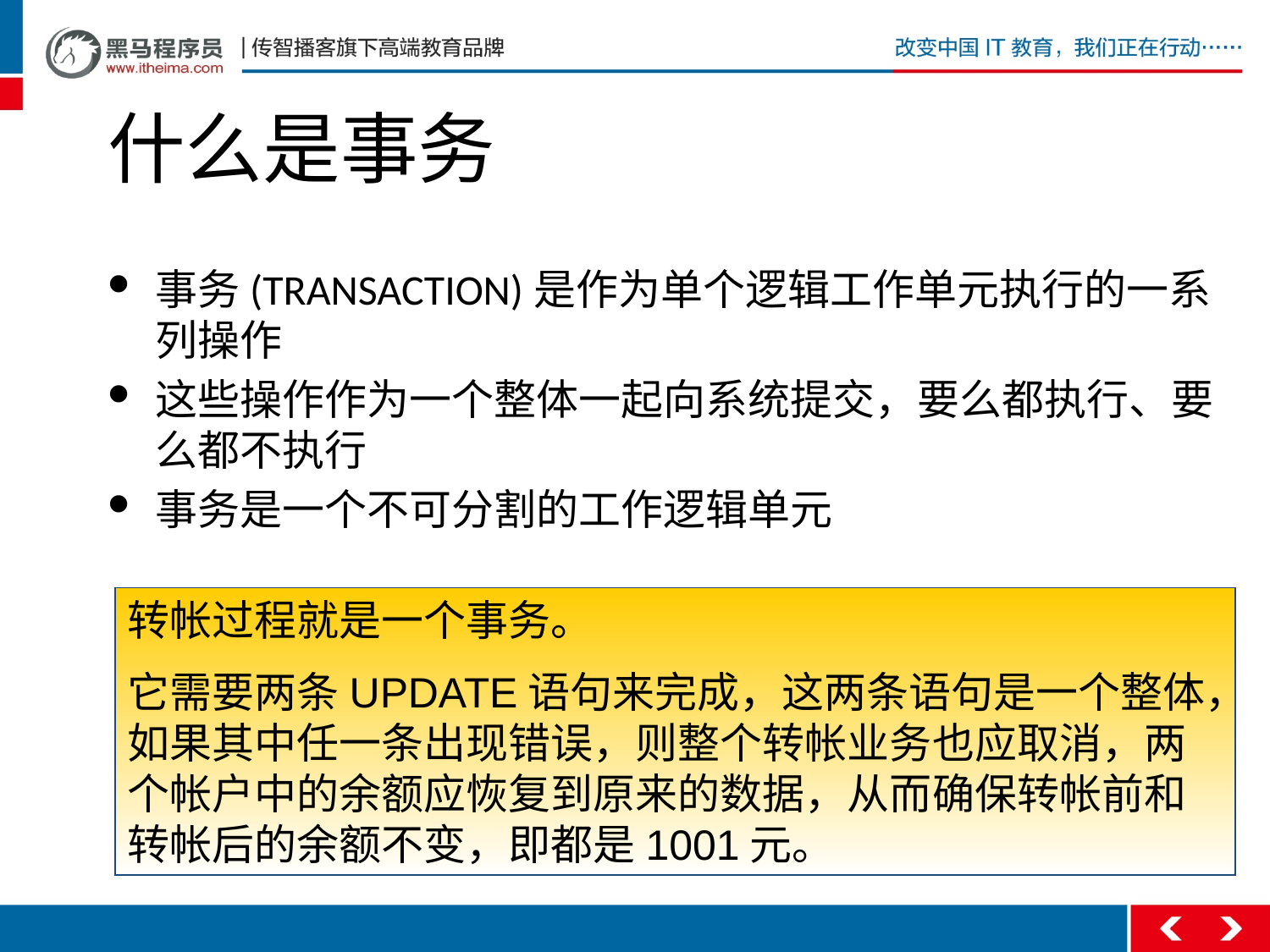

# 什么是事务
事务(TRANSACTION)是作为单个逻辑工作单元执行的一系列操作
这些操作作为一个整体一起向系统提交，要么都执行、要么都不执行
事务是一个不可分割的工作逻辑单元

转帐过程就是一个事务。
它需要两条UPDATE语句来完成，这两条语句是一个整体，如果其中任一条出现错误，则整个转帐业务也应取消，两个帐户中的余额应恢复到原来的数据，从而确保转帐前和转帐后的余额不变，即都是1001元。